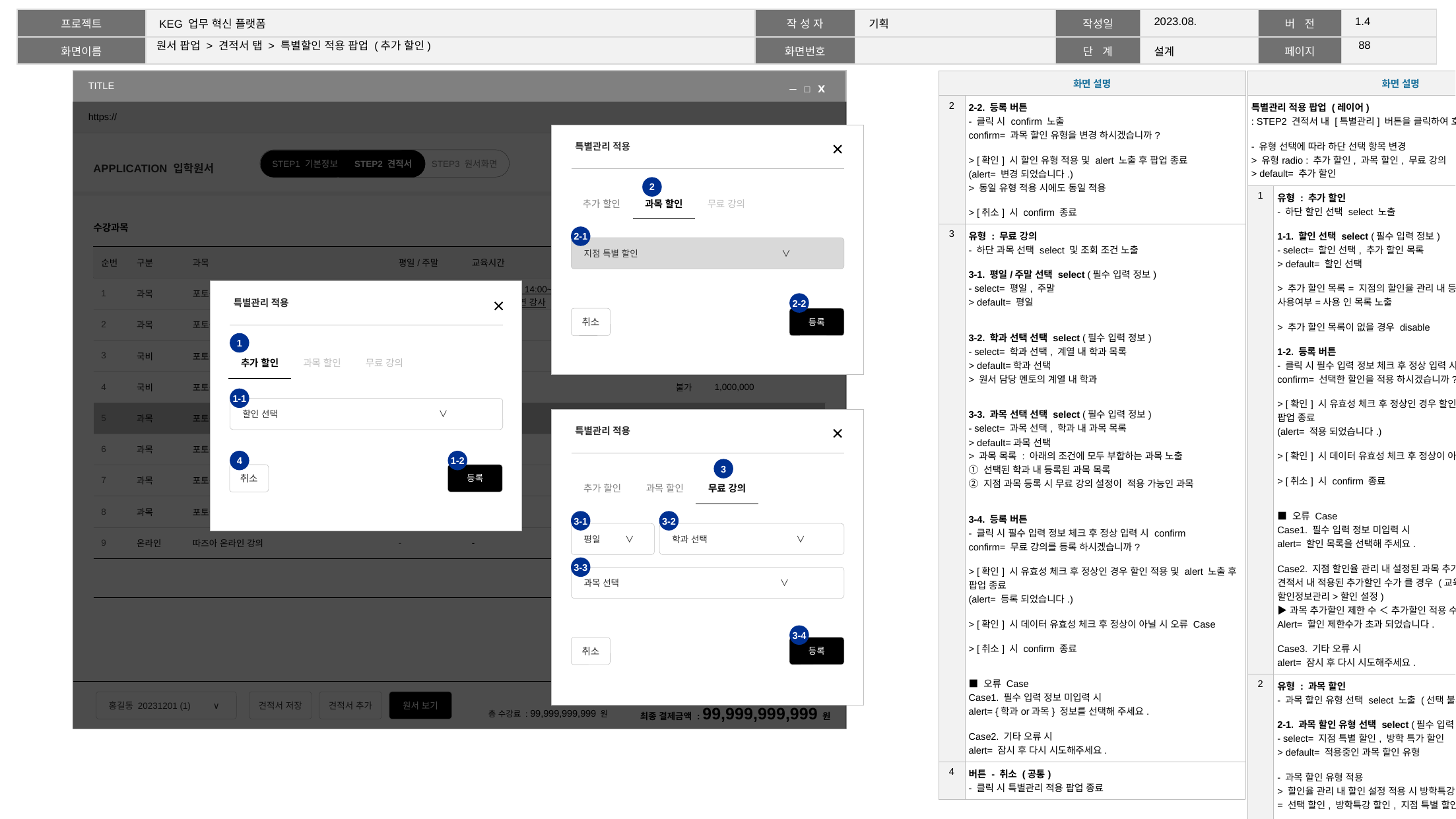

88

# 원서 팝업 > 견적서 탭 > 특별할인 적용 팝업 (추가 할인)
| TITLE |
| --- |
| https:// |

| 화면 설명 |  |
| --- | --- |
| 2 | 2-2. 등록 버튼 - 클릭 시 confirm 노출 confirm= 과목 할인 유형을 변경 하시겠습니까? > [확인] 시 할인 유형 적용 및 alert 노출 후 팝업 종료 (alert= 변경 되었습니다.) > 동일 유형 적용 시에도 동일 적용 > [취소] 시 confirm 종료 |
| 3 | 유형 : 무료 강의 - 하단 과목 선택 select 및 조회 조건 노출 3-1. 평일/주말 선택 select (필수 입력 정보) - select= 평일, 주말 > default= 평일 3-2. 학과 선택 선택 select (필수 입력 정보) - select= 학과 선택, 계열 내 학과 목록 > default=학과 선택 > 원서 담당 멘토의 계열 내 학과 3-3. 과목 선택 선택 select (필수 입력 정보) - select= 과목 선택, 학과 내 과목 목록 > default=과목 선택 > 과목 목록 : 아래의 조건에 모두 부합하는 과목 노출 ① 선택된 학과 내 등록된 과목 목록 ② 지점 과목 등록 시 무료 강의 설정이 적용 가능인 과목 3-4. 등록 버튼 - 클릭 시 필수 입력 정보 체크 후 정상 입력 시 confirm confirm= 무료 강의를 등록 하시겠습니까? > [확인] 시 유효성 체크 후 정상인 경우 할인 적용 및 alert 노출 후 팝업 종료 (alert= 등록 되었습니다.) > [확인] 시 데이터 유효성 체크 후 정상이 아닐 시 오류 Case > [취소] 시 confirm 종료 ■ 오류 Case Case1. 필수 입력 정보 미입력 시 alert= {학과or과목} 정보를 선택해 주세요. Case2. 기타 오류 시 alert= 잠시 후 다시 시도해주세요. |
| 4 | 버튼 - 취소 (공통) - 클릭 시 특별관리 적용 팝업 종료 |
| 화면 설명 |  |
| --- | --- |
| 특별관리 적용 팝업 (레이어) : STEP2 견적서 내 [특별관리] 버튼을 클릭하여 호출 - 유형 선택에 따라 하단 선택 항목 변경 > 유형radio : 추가 할인, 과목 할인, 무료 강의 > default= 추가 할인 |  |
| 1 | 유형 : 추가 할인 - 하단 할인 선택 select 노출 1-1. 할인 선택 select (필수 입력 정보) - select= 할인 선택, 추가 할인 목록 > default= 할인 선택 > 추가 할인 목록= 지점의 할인율 관리 내 등록된 추가 할인 목록 중 사용여부=사용 인 목록 노출 > 추가 할인 목록이 없을 경우 disable 1-2. 등록 버튼 - 클릭 시 필수 입력 정보 체크 후 정상 입력 시 confirm confirm= 선택한 할인을 적용 하시겠습니까? > [확인] 시 유효성 체크 후 정상인 경우 할인 적용 및 alert 노출 후 팝업 종료 (alert= 적용 되었습니다.) > [확인] 시 데이터 유효성 체크 후 정상이 아닐 시 오류 Case > [취소] 시 confirm 종료 ■ 오류 Case Case1. 필수 입력 정보 미입력 시 alert= 할인 목록을 선택해 주세요. Case2. 지점 할인율 관리 내 설정된 과목 추가할인 제한 수 보다 견적서 내 적용된 추가할인 수가 클 경우 (교육>강의설정>할인정보관리>할인 설정) ▶과목 추가할인 제한 수 ＜ 추가할인 적용 수 Alert= 할인 제한수가 초과 되었습니다. Case3. 기타 오류 시 alert= 잠시 후 다시 시도해주세요. |
| 2 | 유형 : 과목 할인 - 과목 할인 유형 선택 select 노출 (선택 불가 시 disable) 2-1. 과목 할인 유형 선택 select (필수 입력 정보) - select= 지점 특별 할인, 방학 특가 할인 > default= 적용중인 과목 할인 유형 - 과목 할인 유형 적용 > 할인율 관리 내 할인 설정 적용 시 방학특강 할인율 적용 = 선택 할인, 방학특강 할인, 지점 특별 할인 > 선택 할인 : 지점 특별 할인이 default로 설정되며, enable > 방학특강 할인 : 방학특강 할인 default로 설정되며, disable > 지점 특별 할인 : 지점 특별 할인 default로 설정되며, disable |
─   □   Ⅹ

특별관리 적용

APPLICATION 입학원서

STEP2 견적서

STEP3 원서화면
STEP1 기본정보
견적 초기화
견적명 변경
2
| 추가 할인 | 과목 할인 | 무료 강의 |
| --- | --- | --- |

특별관리
과목 추가
| 수강과목 |  |  |  |  |  |  |  |
| --- | --- | --- | --- | --- | --- | --- | --- |
| 순번 | 구분 | 과목 | 평일/주말 | 교육시간 | 할인 | 수강료 | 관리 |
| 수강과목 |  |  |  |  |  |  |  |
| --- | --- | --- | --- | --- | --- | --- | --- |
| 순번 | 구분 | 과목 | 평일/주말 | 교육시간 | 할인 | 수강료 | 관리 |
| 1 | 과목 | 포토샵 시작하기 | 평일 | [2023-12-10] 14:00~16:00 (월수금월수) 5층 A 임소연 강사 | 가능 | 1,000,000 |  |
| 2 | 과목 | 포토샵 시작하기 | 주말 | 강의 배정 | 가능 | 1,000,000 |  |
| 3 | 국비 | 포토샵 시작하기 | 주말 | 강의 배정 | 불가 | 1,200,000 |  |
| 4 | 국비 | 포토샵 시작하기 | 평일 | 강의 배정 | 불가 | 1,000,000 |  |
| 5 | 과목 | 포토샵 시작하기 | 평일 | 강의 배정 | 가능 | 1,000,000 |  |
| 6 | 과목 | 포토샵 시작하기 | 평일 | 강의 배정 | 불가 | 1,000,000 |  |
| 7 | 과목 | 포토샵 시작하기 | 주말 | 강의 배정 | 가능 | 1,000,000 |  |
| 8 | 과목 | 포토샵 시작하기 | 주말 | 강의 배정 | 가능 | 무료 |  |
| 9 | 온라인 | 따즈아 온라인 강의 | - | - | 불가 | 5,000,000 |  |
|  |  |  |  | 원 수강료 합계 |  | 99,999,999 원 |  |
2-1
지점 특별 할인                                                          ∨
특별관리 적용
2-2
취소
등록
1
| 추가 할인 | 과목 할인 | 무료 강의 |
| --- | --- | --- |
1-1
할인 선택                                                                 ∨
특별관리 적용
4
1-2
3
취소
등록
| 추가 할인 | 과목 할인 | 무료 강의 |
| --- | --- | --- |
3-1
3-2
평일          ∨
학과 선택                                    ∨
3-3
과목 선택                                                                 ∨
3-4
취소
등록
|  | 총 수강료 : 99,999,999,999 원 | 최종 결제금액 : 99,999,999,999 원 |
| --- | --- | --- |
홍길동 20231201 (1)         ∨
견적서 저장
견적서 추가
원서 보기